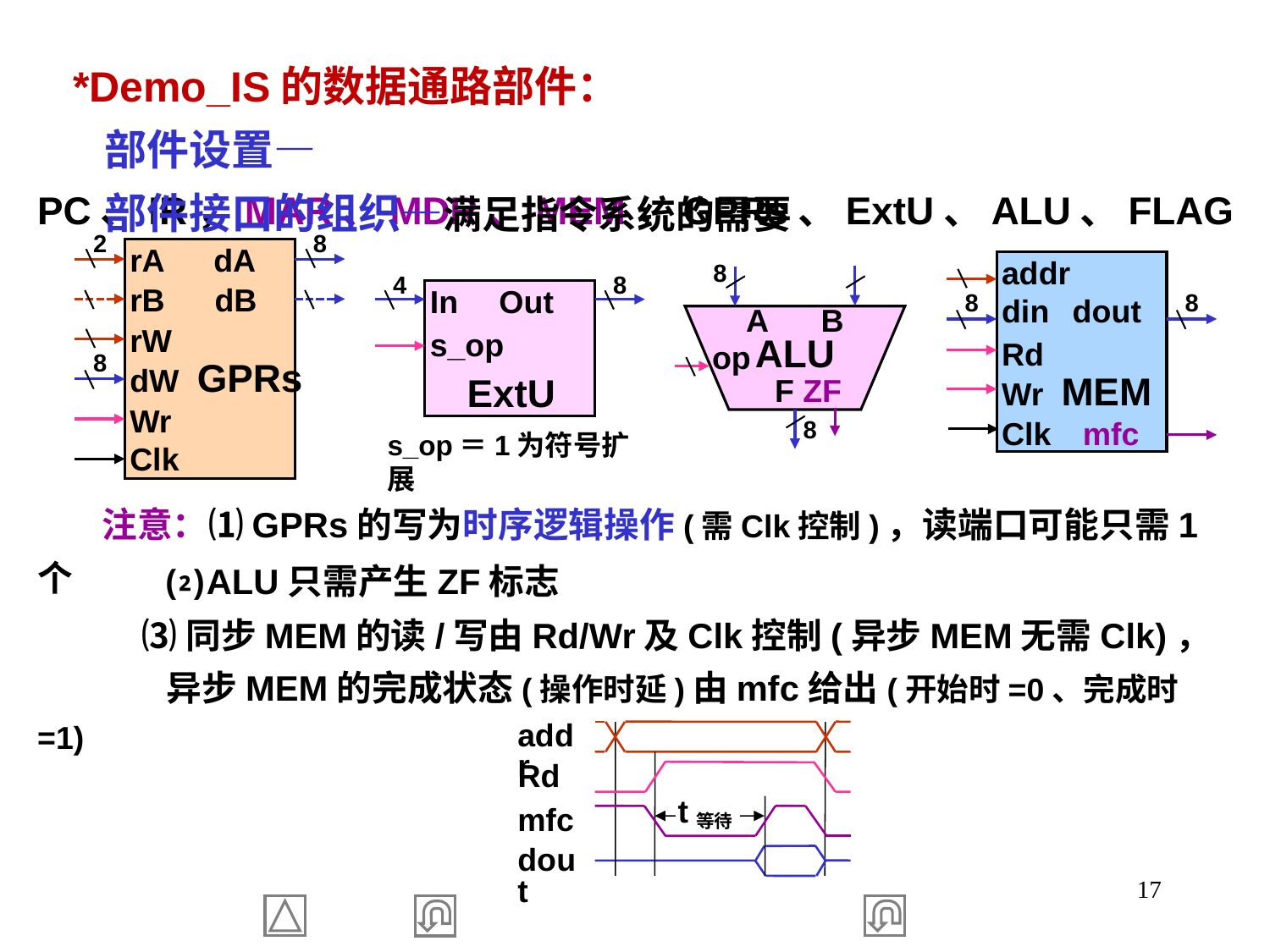

*Demo_IS的数据通路部件：
      部件设置—PC、IR，MAR、MDR、MEM，GPRs、ExtU、ALU、FLAG
      部件接口的组织—满足指令系统的需要
2
8
rA      dA
rB      dB
rW
dW  GPRs
Wr
Clk
8
addr
din   dout
Rd
Wr  MEM
Clk    mfc
8
8
8
A      B
ALU
   F ZF
op
8
4
8
In     Out
s_op
ExtU
s_op＝1为符号扩展
       注意：⑴GPRs的写为时序逻辑操作(需Clk控制)，读端口可能只需1个
             ⑵ALU只需产生ZF标志
             ⑶同步MEM的读/写由Rd/Wr及Clk控制(异步MEM无需Clk)，
               异步MEM的完成状态(操作时延)由mfc给出(开始时=0、完成时=1)
addr

Rd

t等待

mfc

dout

17